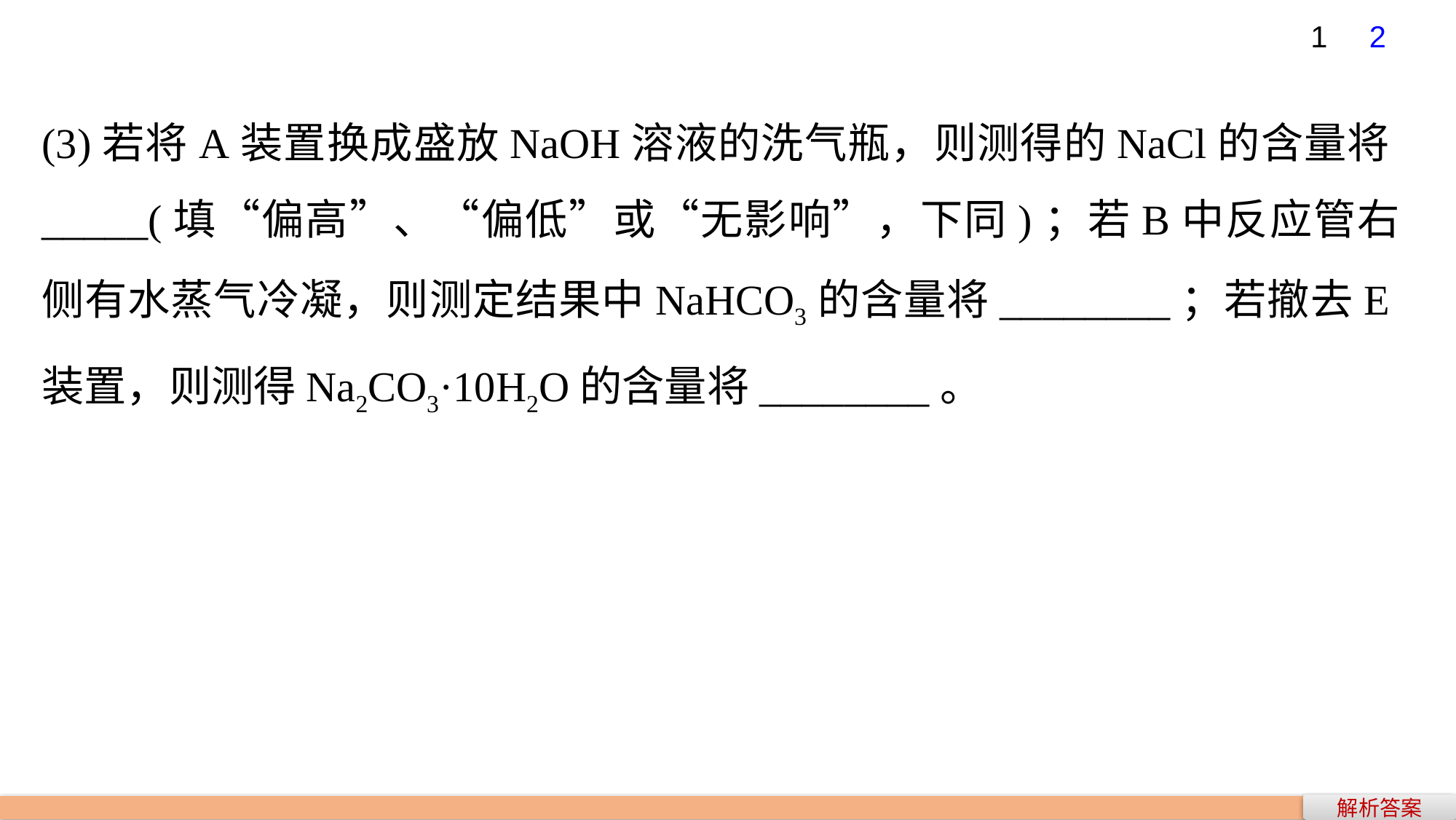

1
2
(3)若将A装置换成盛放NaOH溶液的洗气瓶，则测得的NaCl的含量将_____(填“偏高”、“偏低”或“无影响”，下同)；若B中反应管右侧有水蒸气冷凝，则测定结果中NaHCO3的含量将________；若撤去E装置，则测得Na2CO3·10H2O的含量将________。
解析答案